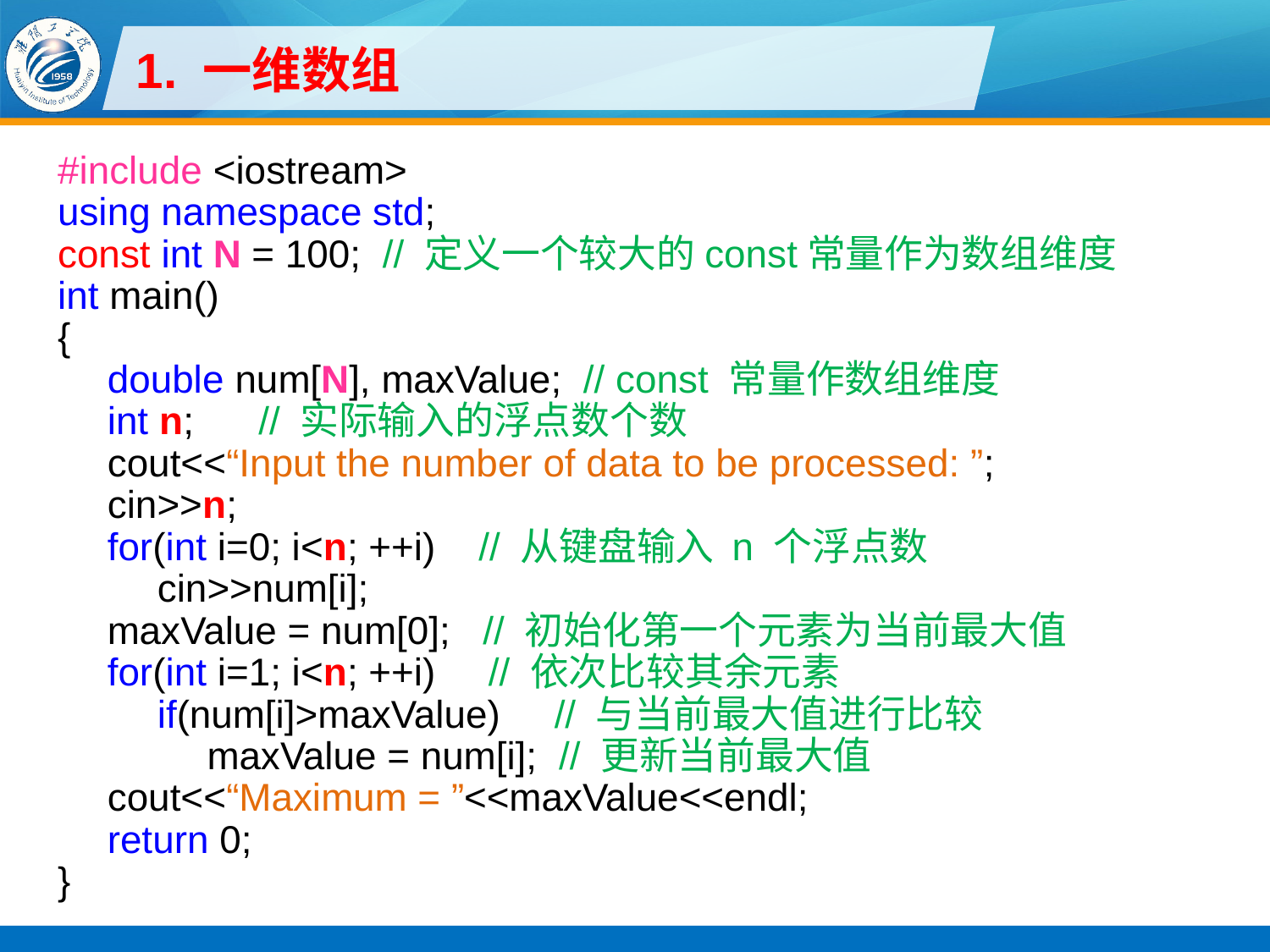

# 1. 一维数组
#include <iostream>
using namespace std;
const int N = 100;  // 定义一个较大的const常量作为数组维度
int main()
{
double num[N], maxValue;  // const 常量作数组维度
int n;      // 实际输入的浮点数个数
cout<<“Input the number of data to be processed: ”;
cin>>n;
for(int i=0; i<n; ++i)    // 从键盘输入 n 个浮点数
cin>>num[i];
maxValue = num[0];   // 初始化第一个元素为当前最大值
for(int i=1; i<n; ++i)     // 依次比较其余元素
if(num[i]>maxValue)     // 与当前最大值进行比较
maxValue = num[i];  // 更新当前最大值
cout<<“Maximum = ”<<maxValue<<endl;
return 0;
}